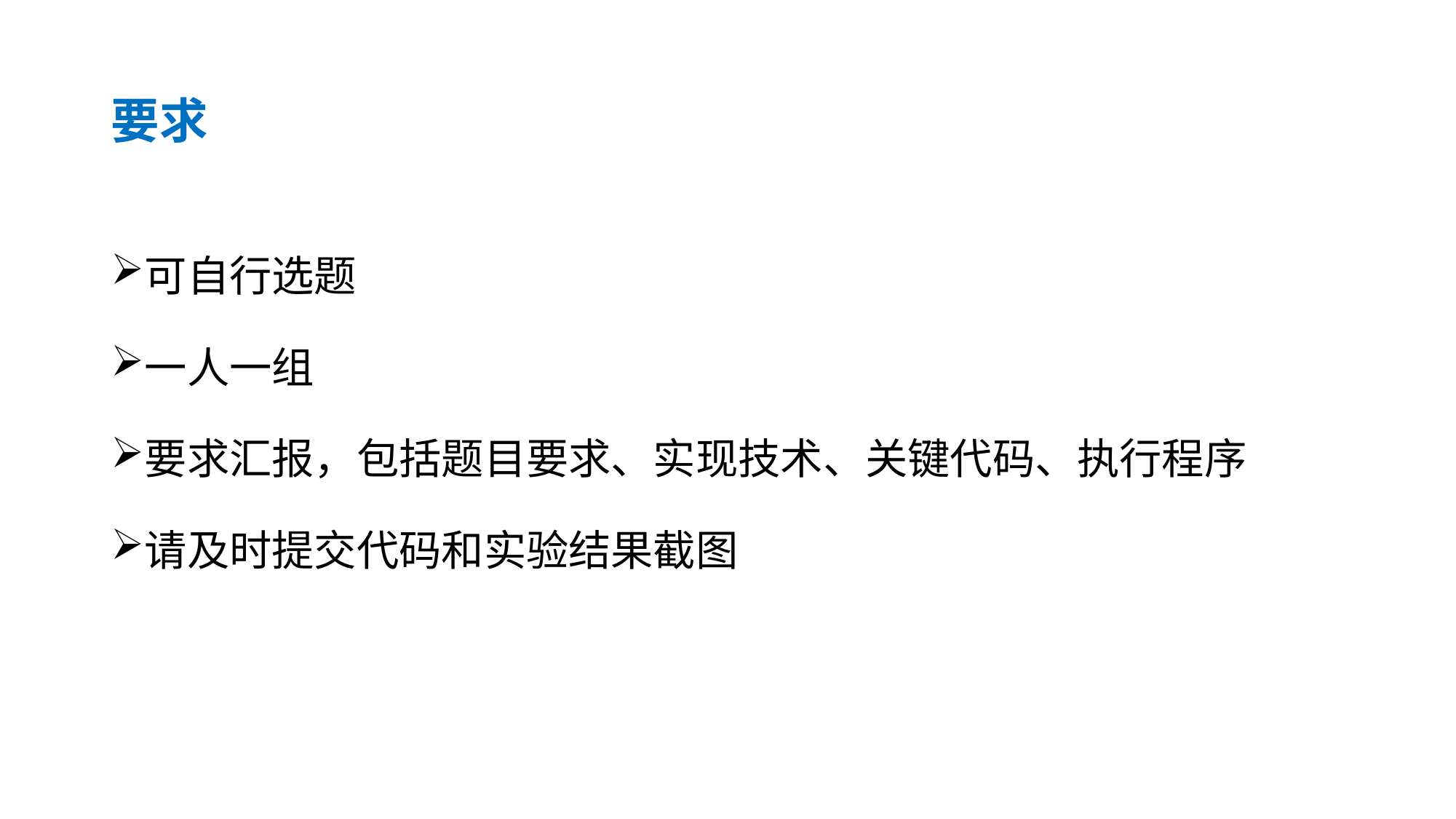

# 要求
可自行选题
一人一组
要求汇报，包括题目要求、实现技术、关键代码、执行程序
请及时提交代码和实验结果截图